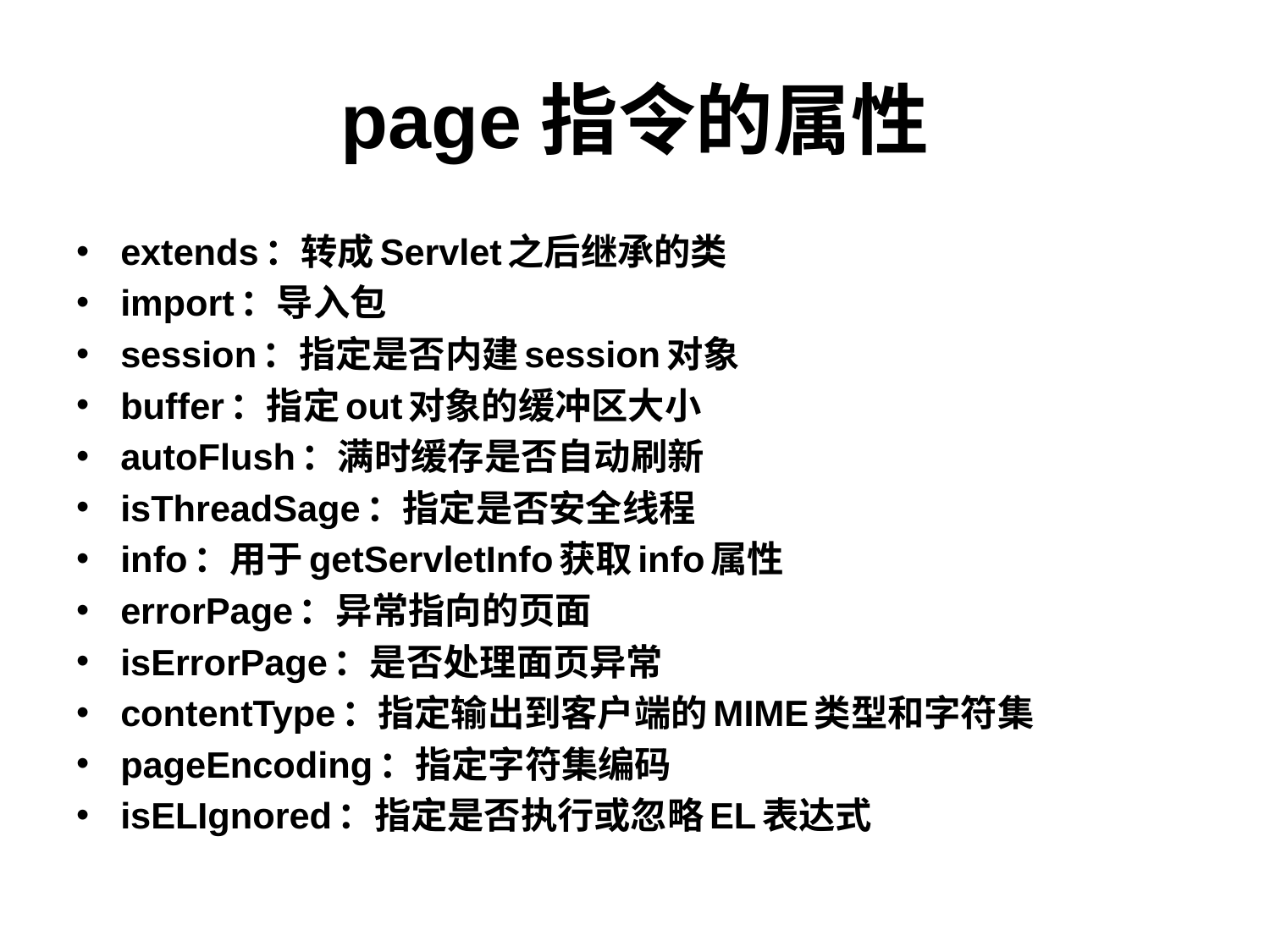

# page指令的属性
extends：转成Servlet之后继承的类
import：导入包
session：指定是否内建session对象
buffer：指定out对象的缓冲区大小
autoFlush：满时缓存是否自动刷新
isThreadSage：指定是否安全线程
info：用于getServletInfo获取info属性
errorPage：异常指向的页面
isErrorPage：是否处理面页异常
contentType：指定输出到客户端的MIME类型和字符集
pageEncoding：指定字符集编码
isELIgnored：指定是否执行或忽略EL表达式